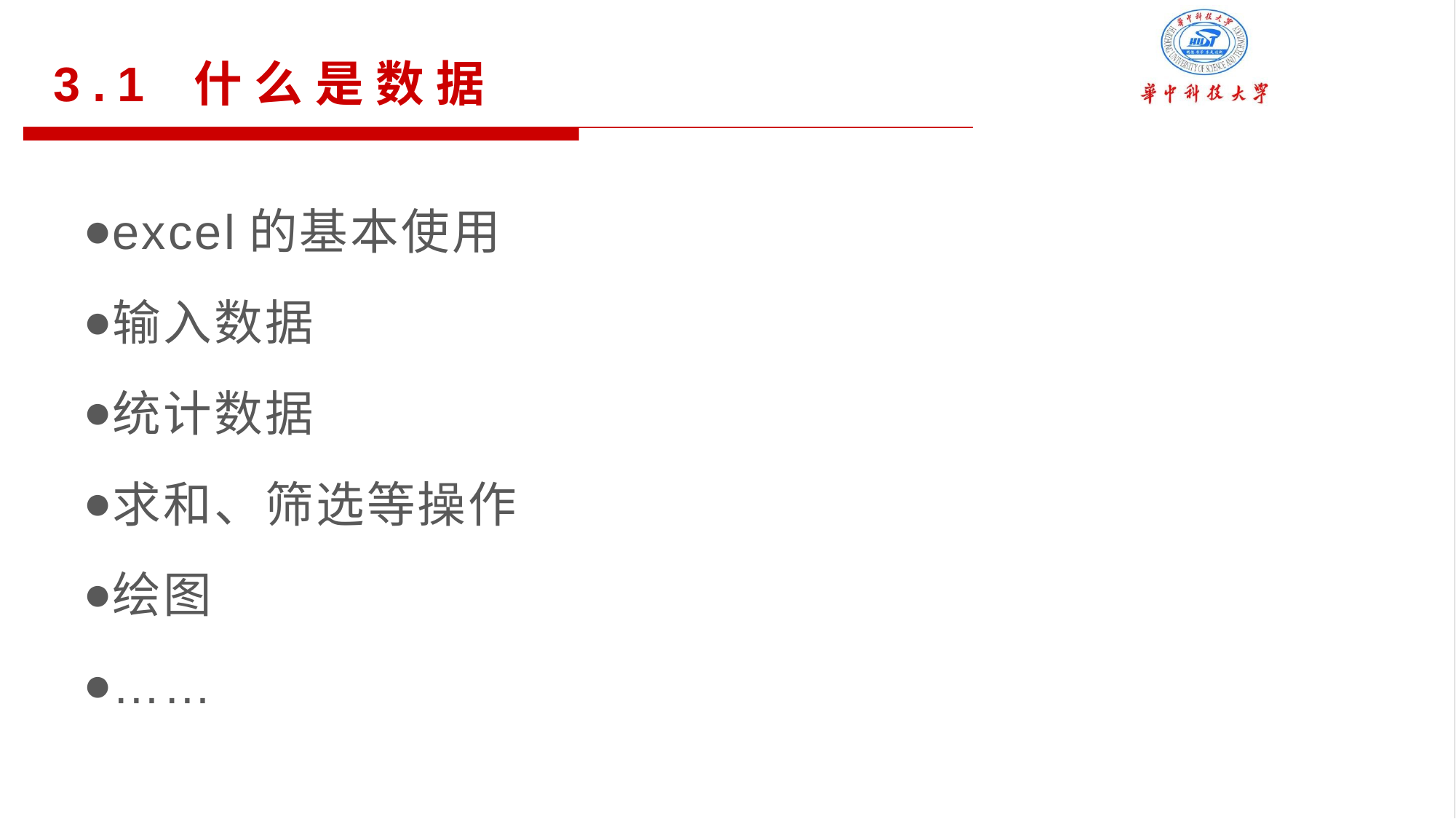

3.1 什么是数据

excel的基本使用
输入数据
统计数据
求和、筛选等操作
绘图
……